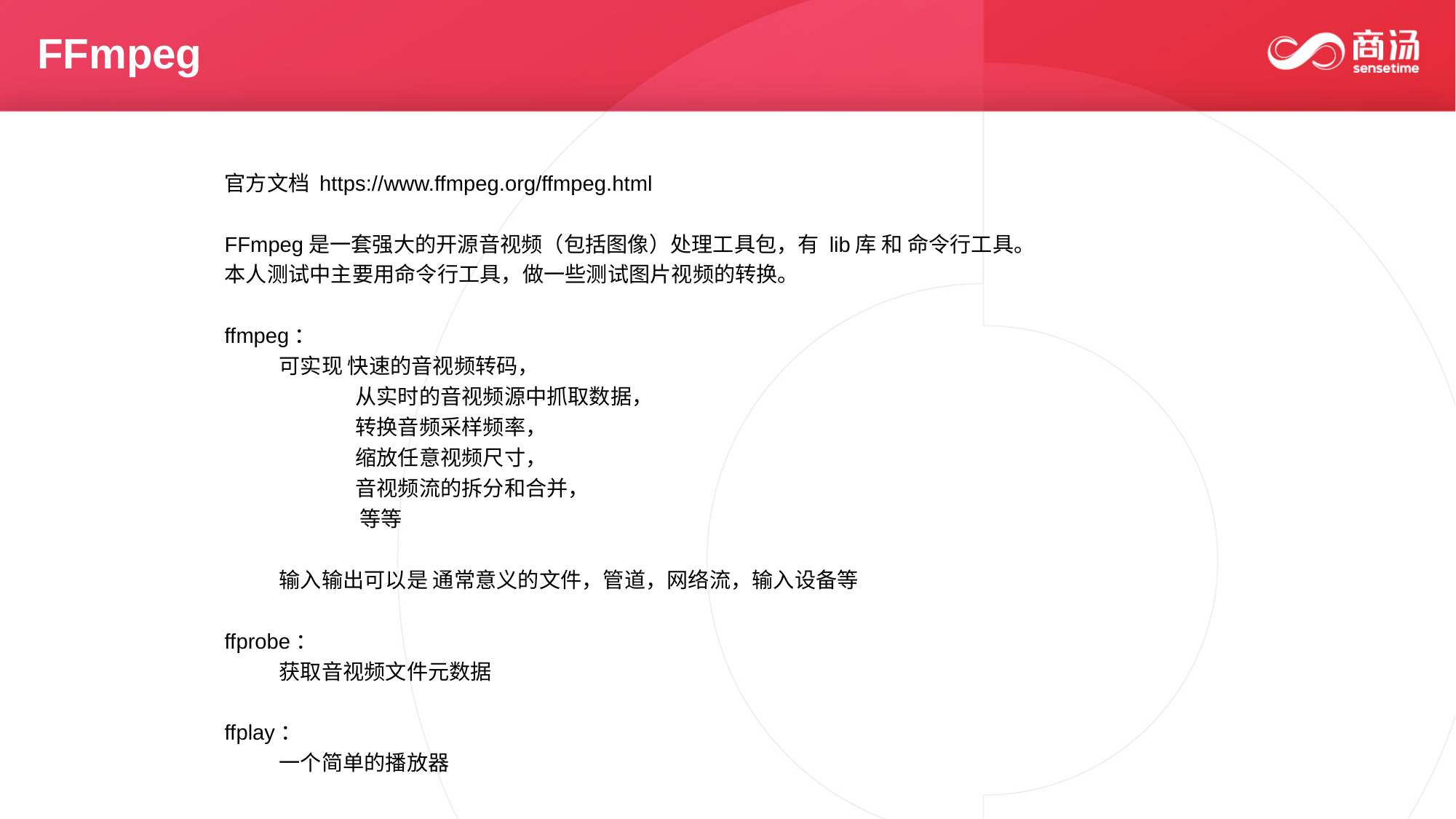

FFmpeg
官方文档 https://www.ffmpeg.org/ffmpeg.html

FFmpeg是一套强大的开源音视频（包括图像）处理工具包，有 lib库 和 命令行工具。
本人测试中主要用命令行工具，做一些测试图片视频的转换。

ffmpeg：
可实现 快速的音视频转码，
               从实时的音视频源中抓取数据，
               转换音频采样频率，
               缩放任意视频尺寸，
               音视频流的拆分和合并，
                等等

输入输出可以是 通常意义的文件，管道，网络流，输入设备等

ffprobe：
获取音视频文件元数据

ffplay：
一个简单的播放器
2